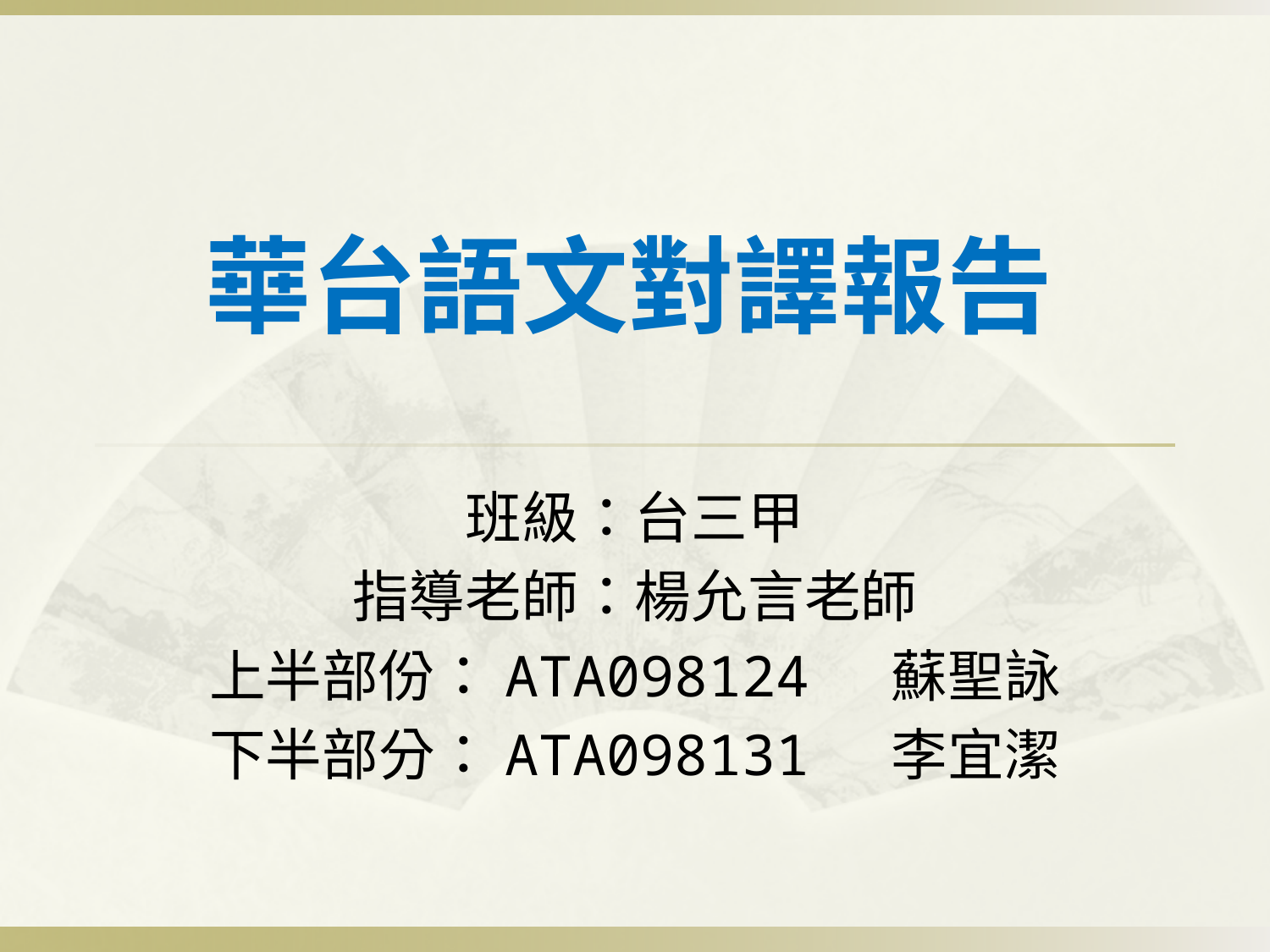

# 華台語文對譯報告
班級：台三甲
指導老師：楊允言老師
上半部份：ATA098124  蘇聖詠
下半部分：ATA098131  李宜潔